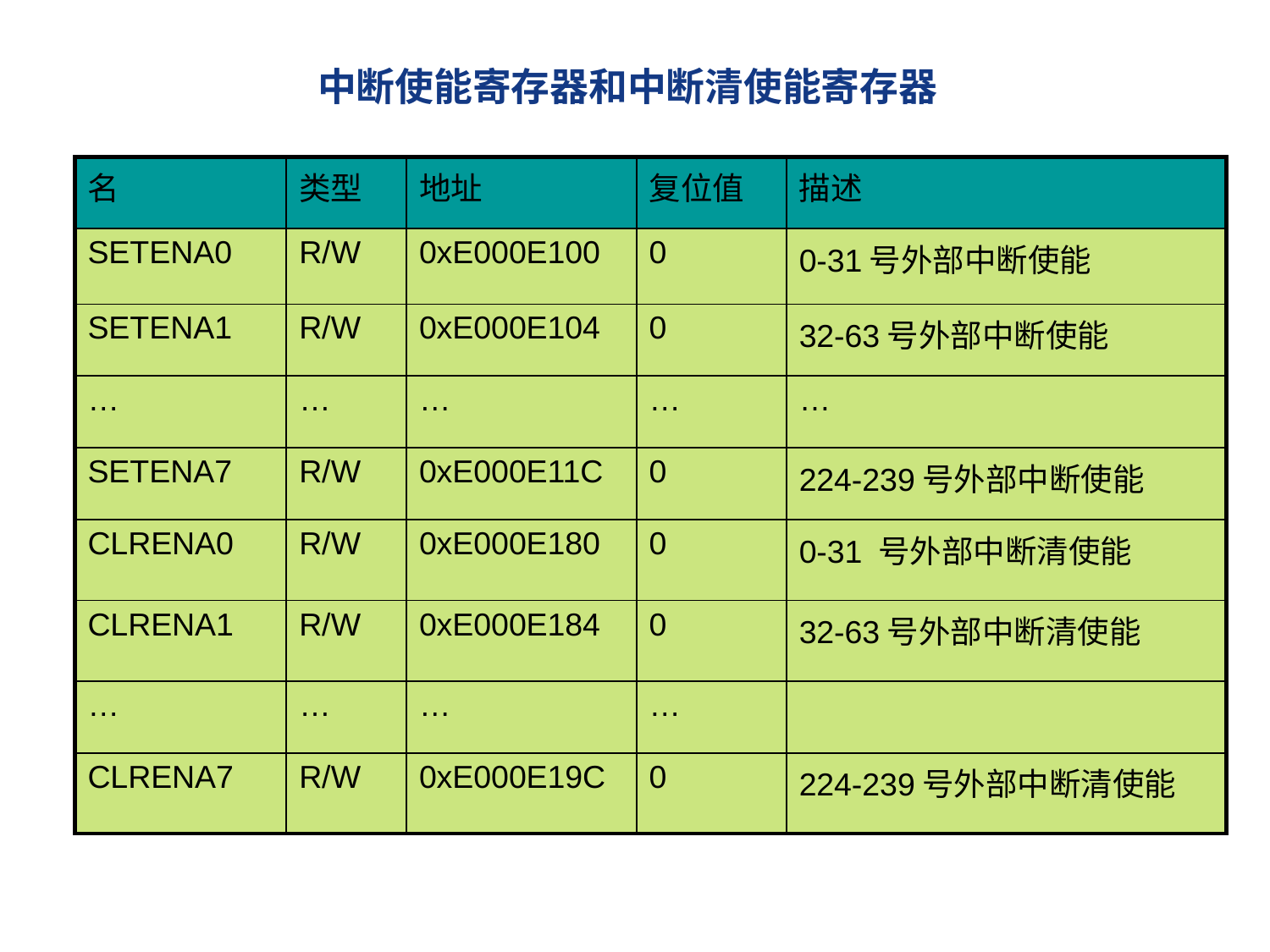

中断使能寄存器和中断清使能寄存器
| 名 | 类型 | 地址 | 复位值 | 描述 |
| --- | --- | --- | --- | --- |
| SETENA0 | R/W | 0xE000E100 | 0 | 0-31号外部中断使能 |
| SETENA1 | R/W | 0xE000E104 | 0 | 32-63号外部中断使能 |
| … | … | … | … | … |
| SETENA7 | R/W | 0xE000E11C | 0 | 224-239号外部中断使能 |
| CLRENA0 | R/W | 0xE000E180 | 0 | 0-31 号外部中断清使能 |
| CLRENA1 | R/W | 0xE000E184 | 0 | 32-63号外部中断清使能 |
| … | … | … | … |  |
| CLRENA7 | R/W | 0xE000E19C | 0 | 224-239号外部中断清使能 |